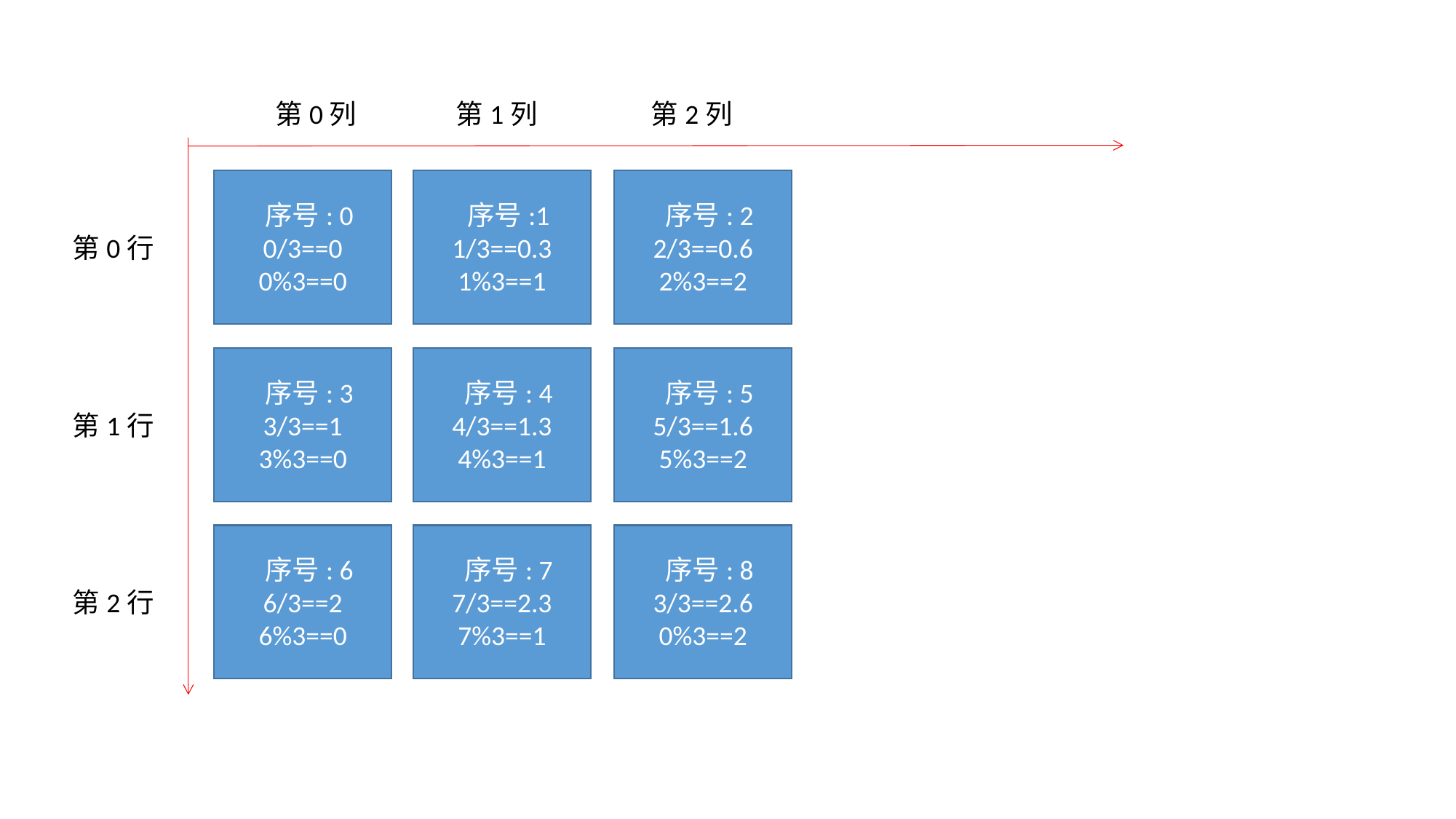

第0列
第1列
第2列
 序号: 0
0/3==0
0%3==0
 序号:1
1/3==0.3
1%3==1
 序号: 2
2/3==0.6
2%3==2
第0行
 序号: 3
3/3==1
3%3==0
 序号: 4
4/3==1.3
4%3==1
 序号: 5
5/3==1.6
5%3==2
第1行
 序号: 6
6/3==2
6%3==0
 序号: 7
7/3==2.3
7%3==1
 序号: 8
3/3==2.6
0%3==2
第2行